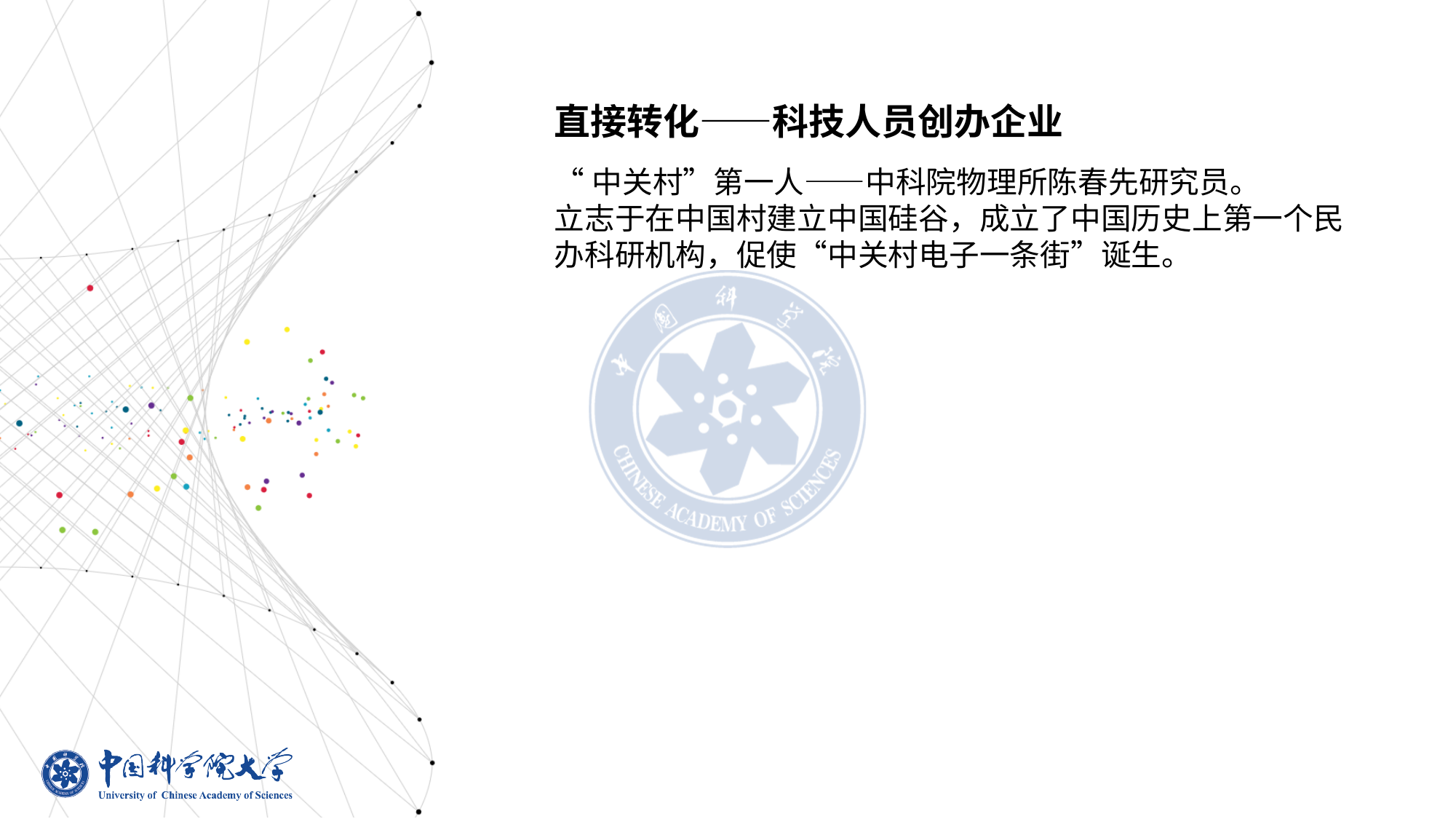

直接转化——科技人员创办企业
“中关村”第一人——中科院物理所陈春先研究员。
立志于在中国村建立中国硅谷，成立了中国历史上第一个民办科研机构，促使“中关村电子一条街”诞生。